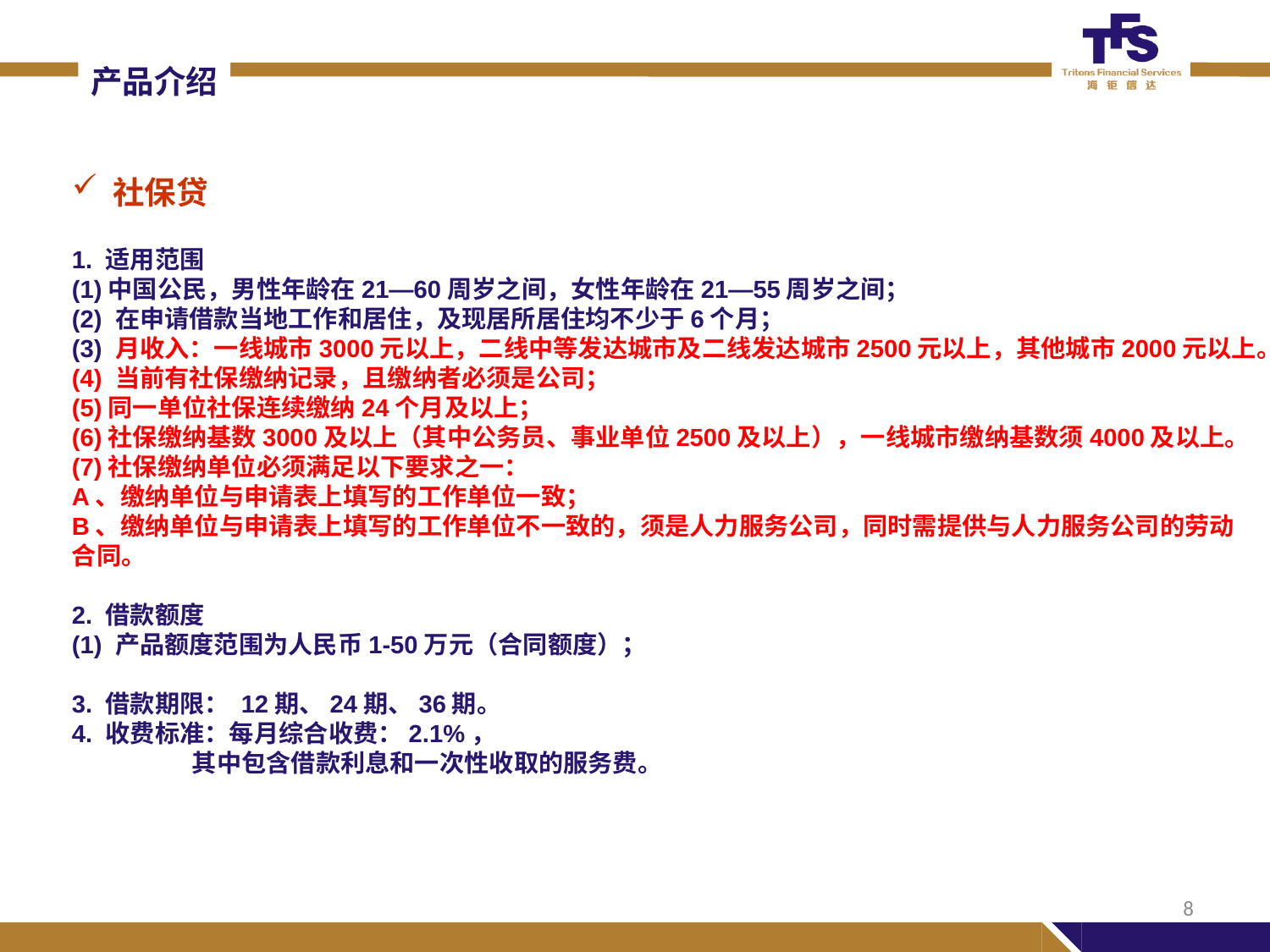

产品介绍
 社保贷

1. 适用范围
(1)中国公民，男性年龄在21—60周岁之间，女性年龄在21—55周岁之间；
(2) 在申请借款当地工作和居住，及现居所居住均不少于6个月；
(3) 月收入：一线城市3000元以上，二线中等发达城市及二线发达城市2500元以上，其他城市2000元以上。
(4) 当前有社保缴纳记录，且缴纳者必须是公司；
(5)同一单位社保连续缴纳24个月及以上；
(6)社保缴纳基数3000及以上（其中公务员、事业单位2500及以上），一线城市缴纳基数须4000及以上。
(7)社保缴纳单位必须满足以下要求之一：
A、缴纳单位与申请表上填写的工作单位一致；
B、缴纳单位与申请表上填写的工作单位不一致的，须是人力服务公司，同时需提供与人力服务公司的劳动合同。

2. 借款额度
(1) 产品额度范围为人民币1-50万元（合同额度）；

3. 借款期限： 12期、24期、36期。
4. 收费标准：每月综合收费：2.1%，
                    其中包含借款利息和一次性收取的服务费。
8